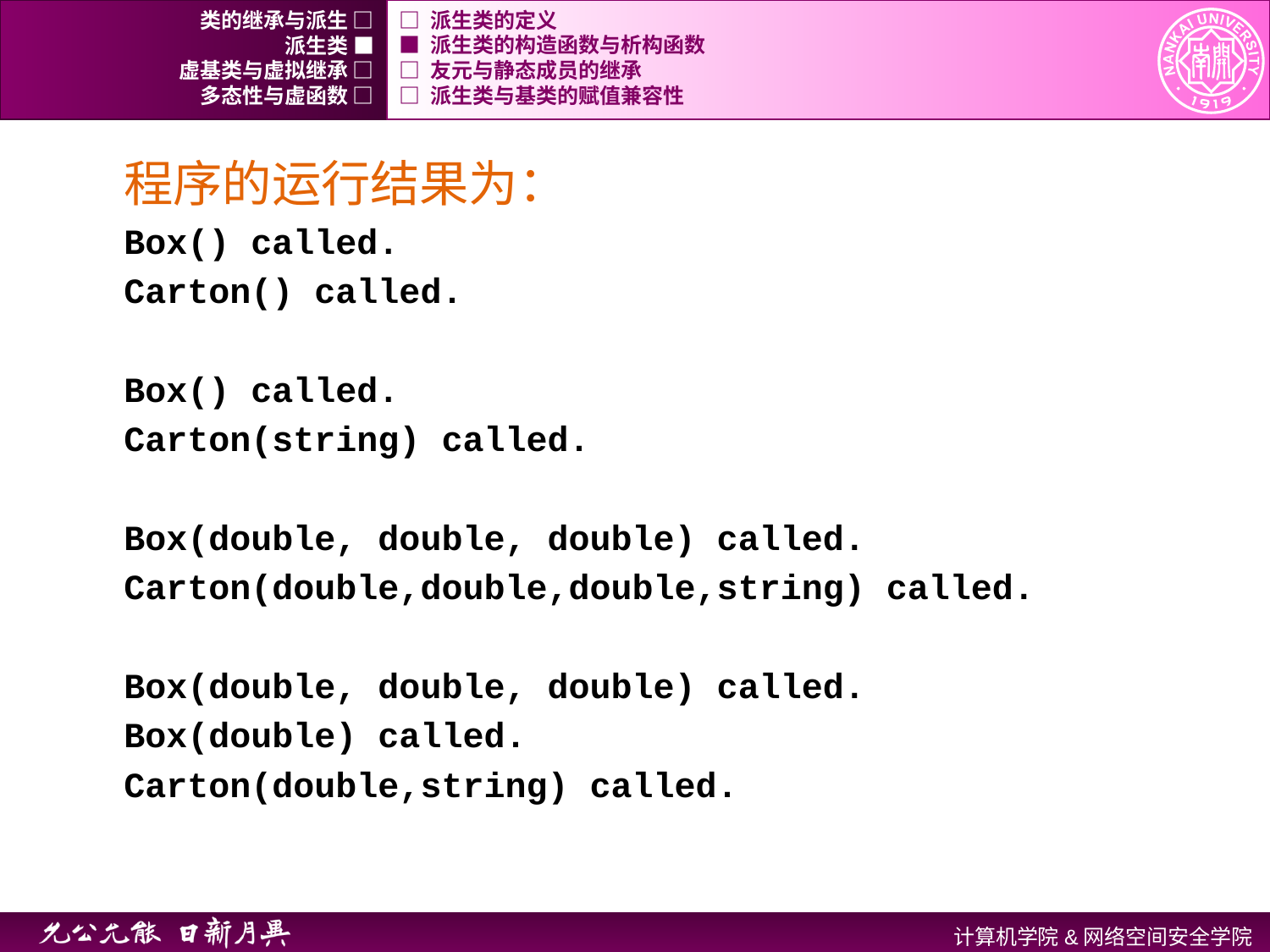

类的继承与派生 □
□ 派生类的定义
派生类 ■
■ 派生类的构造函数与析构函数
虚基类与虚拟继承 □
□ 友元与静态成员的继承
多态性与虚函数 □
□ 派生类与基类的赋值兼容性
程序的运行结果为：
Box() called.
Carton() called.

Box() called.
Carton(string) called.

Box(double, double, double) called.
Carton(double,double,double,string) called.

Box(double, double, double) called.
Box(double) called.
Carton(double,string) called.